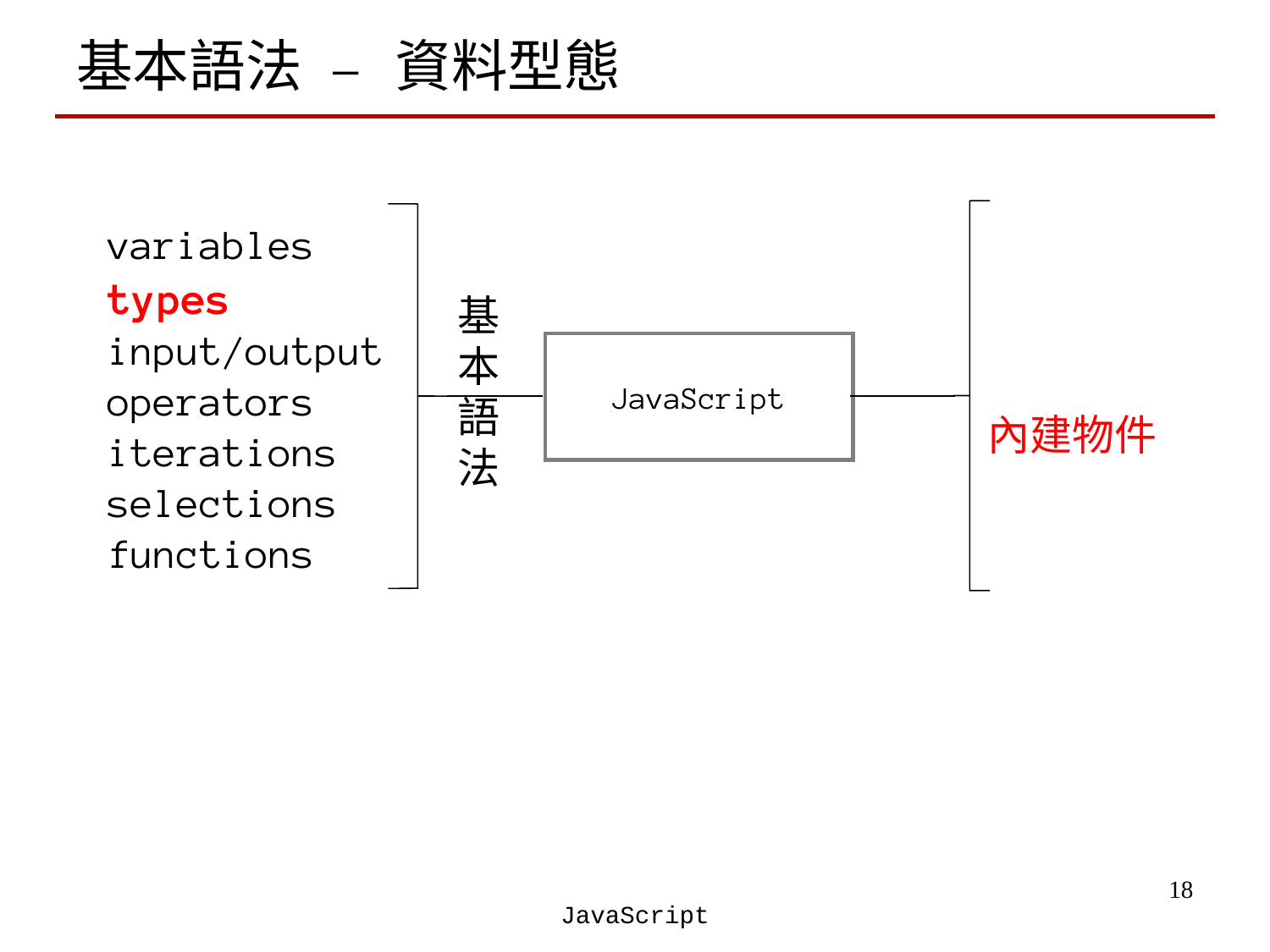

# 基本語法 – 資料型態

variables
types
input/output
operators
iterations
selections
functions
基本語法
JavaScript
內建物件
18
JavaScript